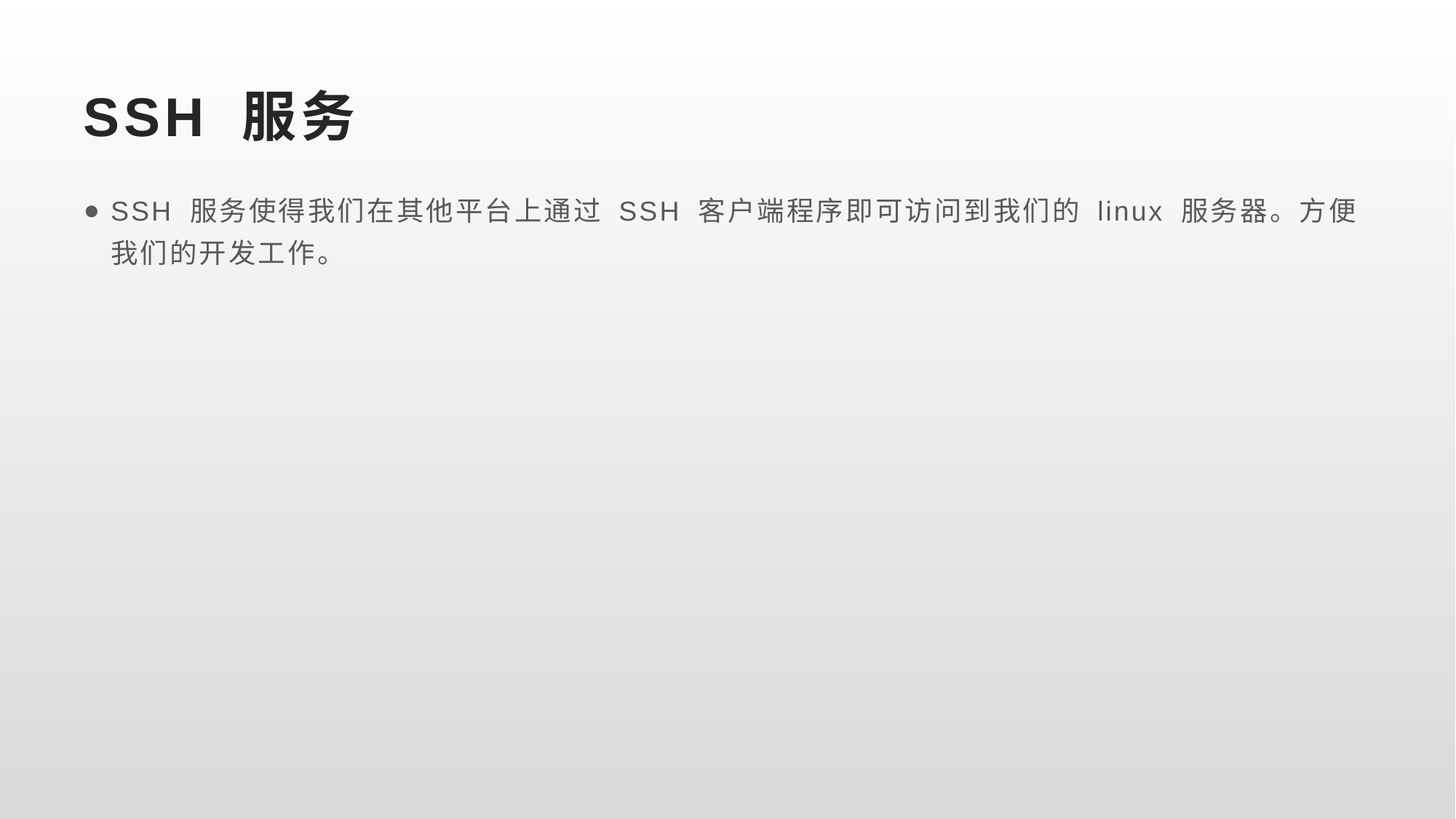

# SSH 服务
SSH 服务使得我们在其他平台上通过 SSH 客户端程序即可访问到我们的 linux 服务器。方便我们的开发工作。